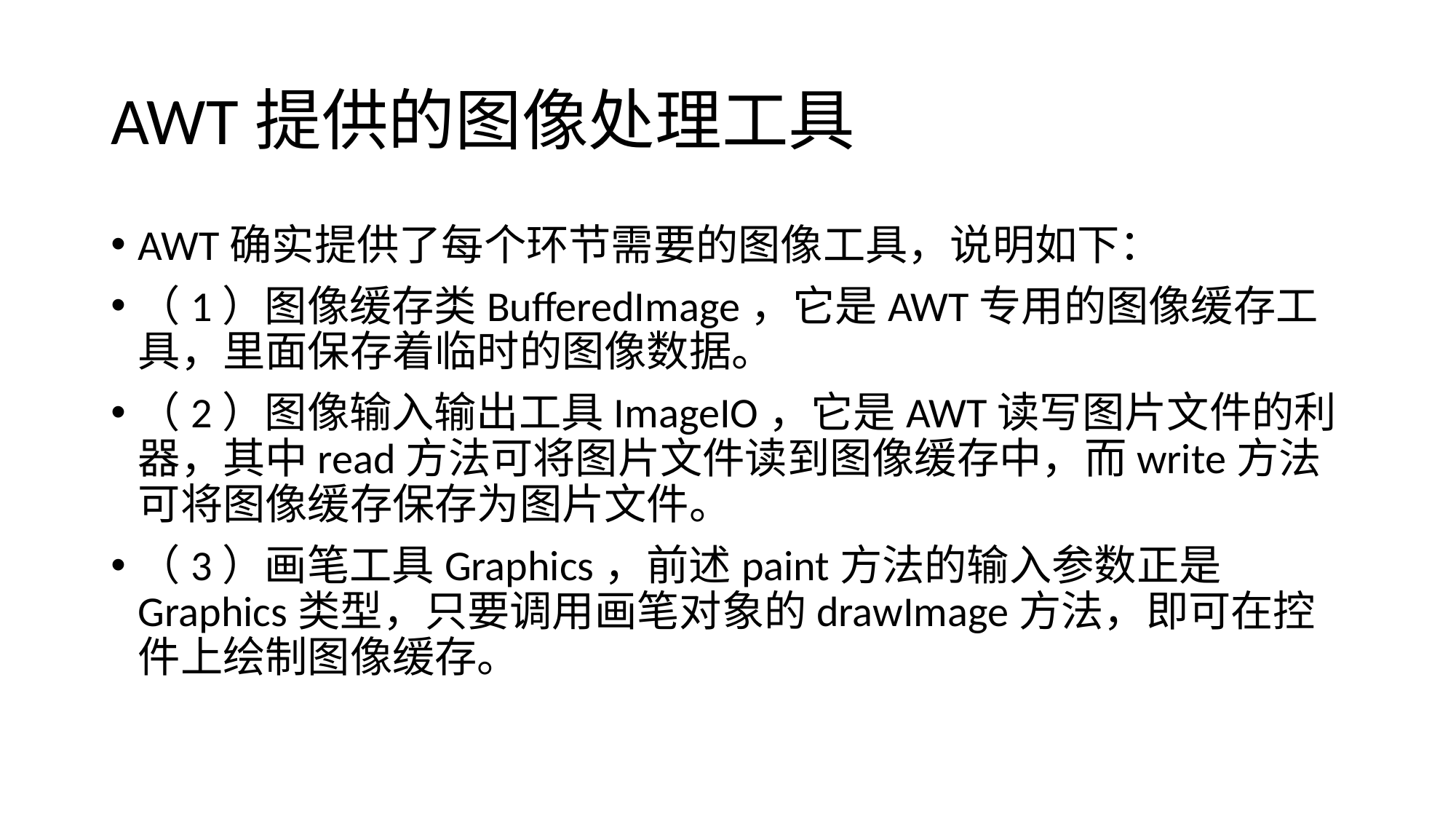

# AWT提供的图像处理工具
AWT确实提供了每个环节需要的图像工具，说明如下：
（1）图像缓存类BufferedImage，它是AWT专用的图像缓存工具，里面保存着临时的图像数据。
（2）图像输入输出工具ImageIO，它是AWT读写图片文件的利器，其中read方法可将图片文件读到图像缓存中，而write方法可将图像缓存保存为图片文件。
（3）画笔工具Graphics，前述paint方法的输入参数正是Graphics类型，只要调用画笔对象的drawImage方法，即可在控件上绘制图像缓存。